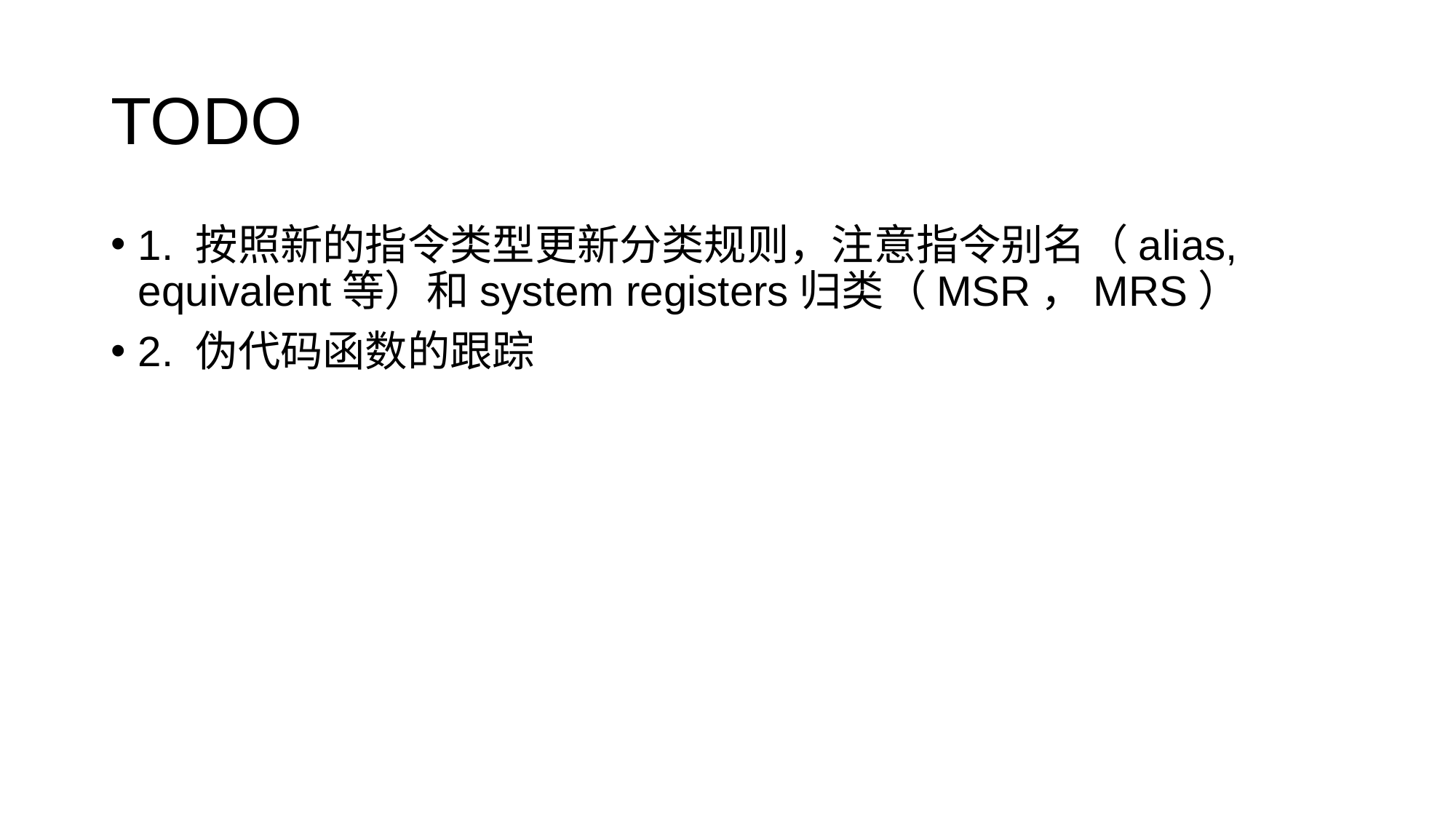

# TODO
1. 按照新的指令类型更新分类规则，注意指令别名（alias, equivalent等）和system registers归类（MSR，MRS）
2. 伪代码函数的跟踪